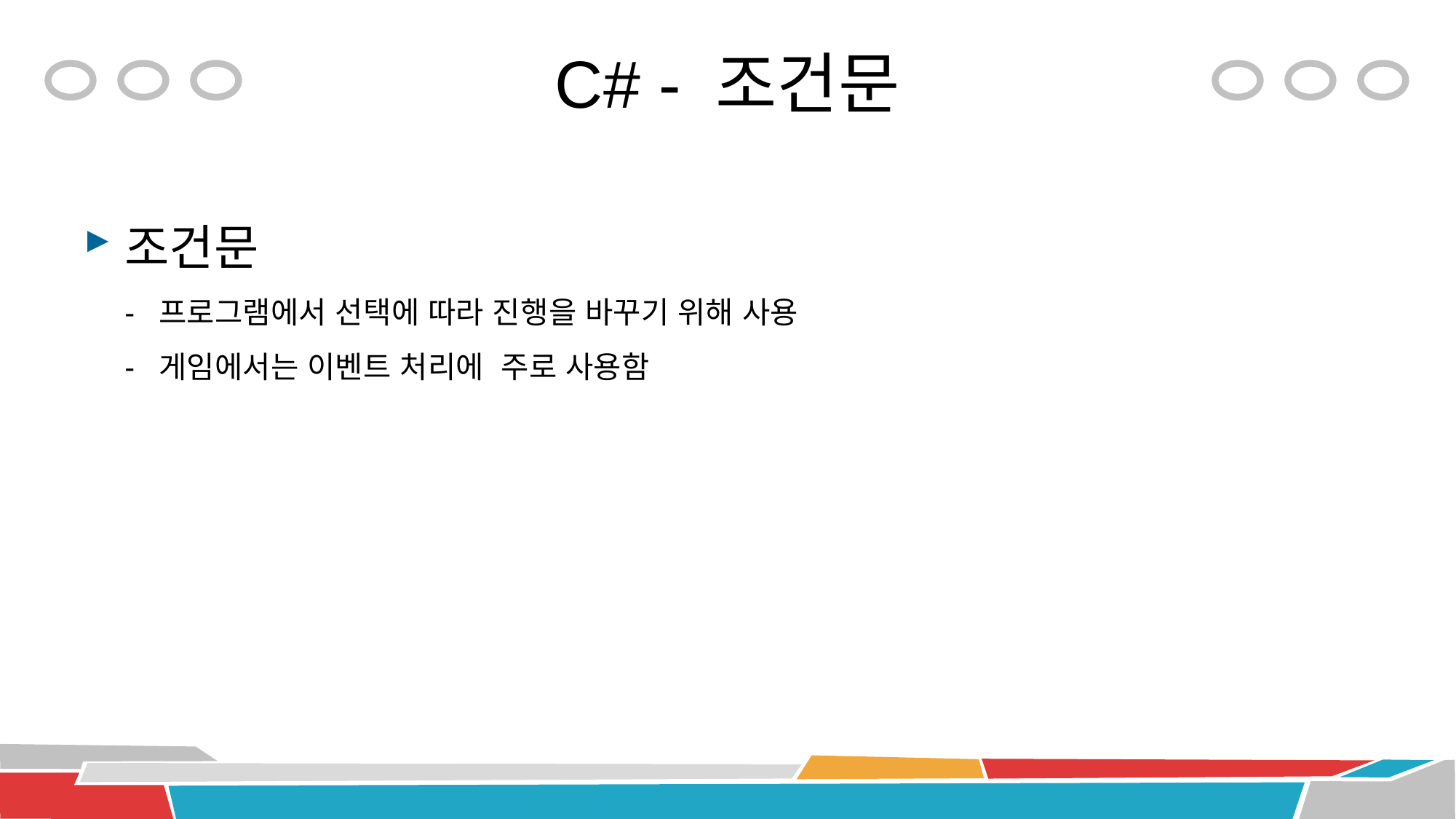

# C# - 조건문
조건문
-  프로그램에서 선택에 따라 진행을 바꾸기 위해 사용
-  게임에서는 이벤트 처리에  주로 사용함